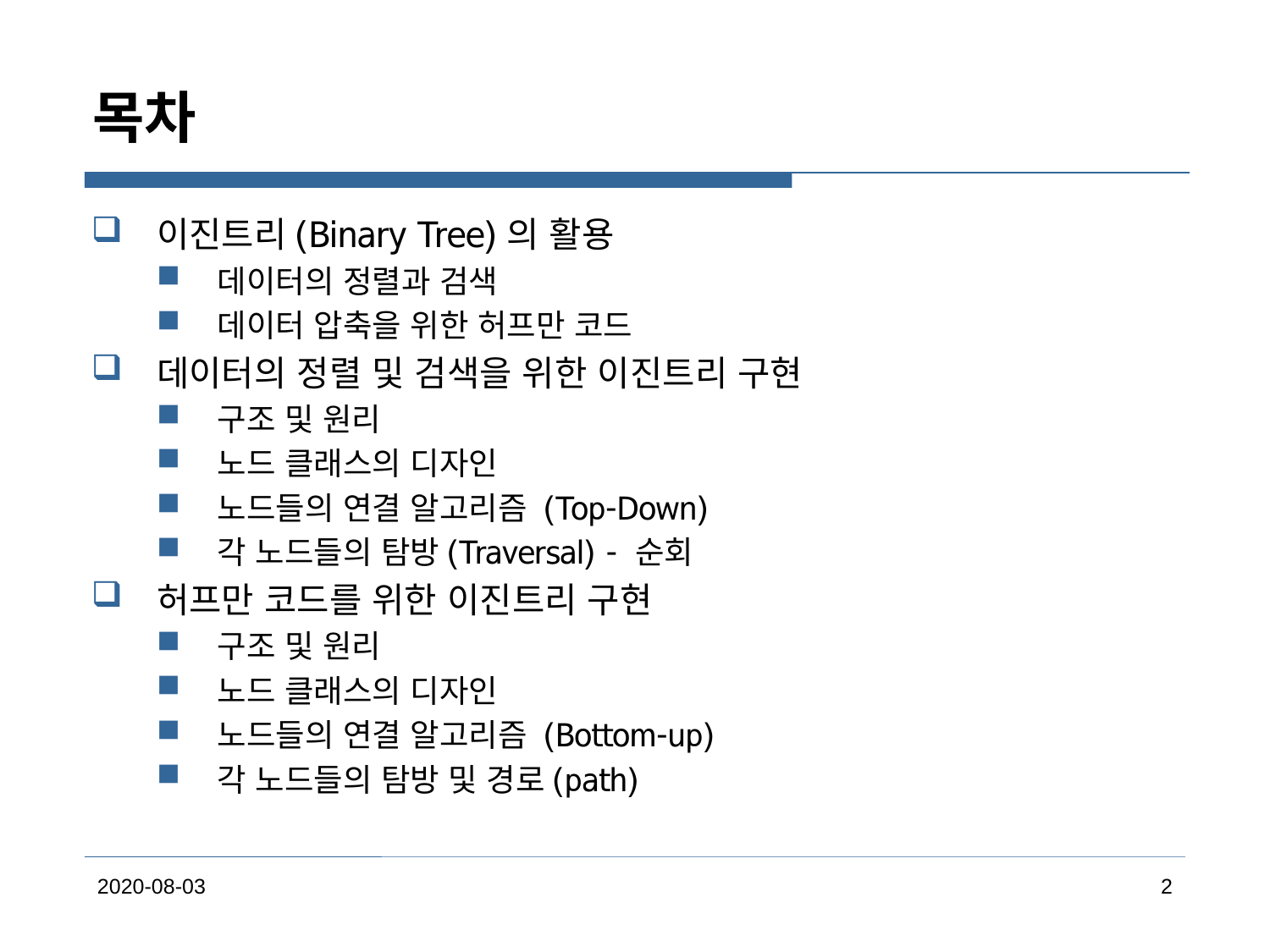

# 목차
이진트리(Binary Tree)의 활용
데이터의 정렬과 검색
데이터 압축을 위한 허프만 코드
데이터의 정렬 및 검색을 위한 이진트리 구현
구조 및 원리
노드 클래스의 디자인
노드들의 연결 알고리즘 (Top-Down)
각 노드들의 탐방(Traversal) - 순회
허프만 코드를 위한 이진트리 구현
구조 및 원리
노드 클래스의 디자인
노드들의 연결 알고리즘 (Bottom-up)
각 노드들의 탐방 및 경로(path)
2020-08-03
2